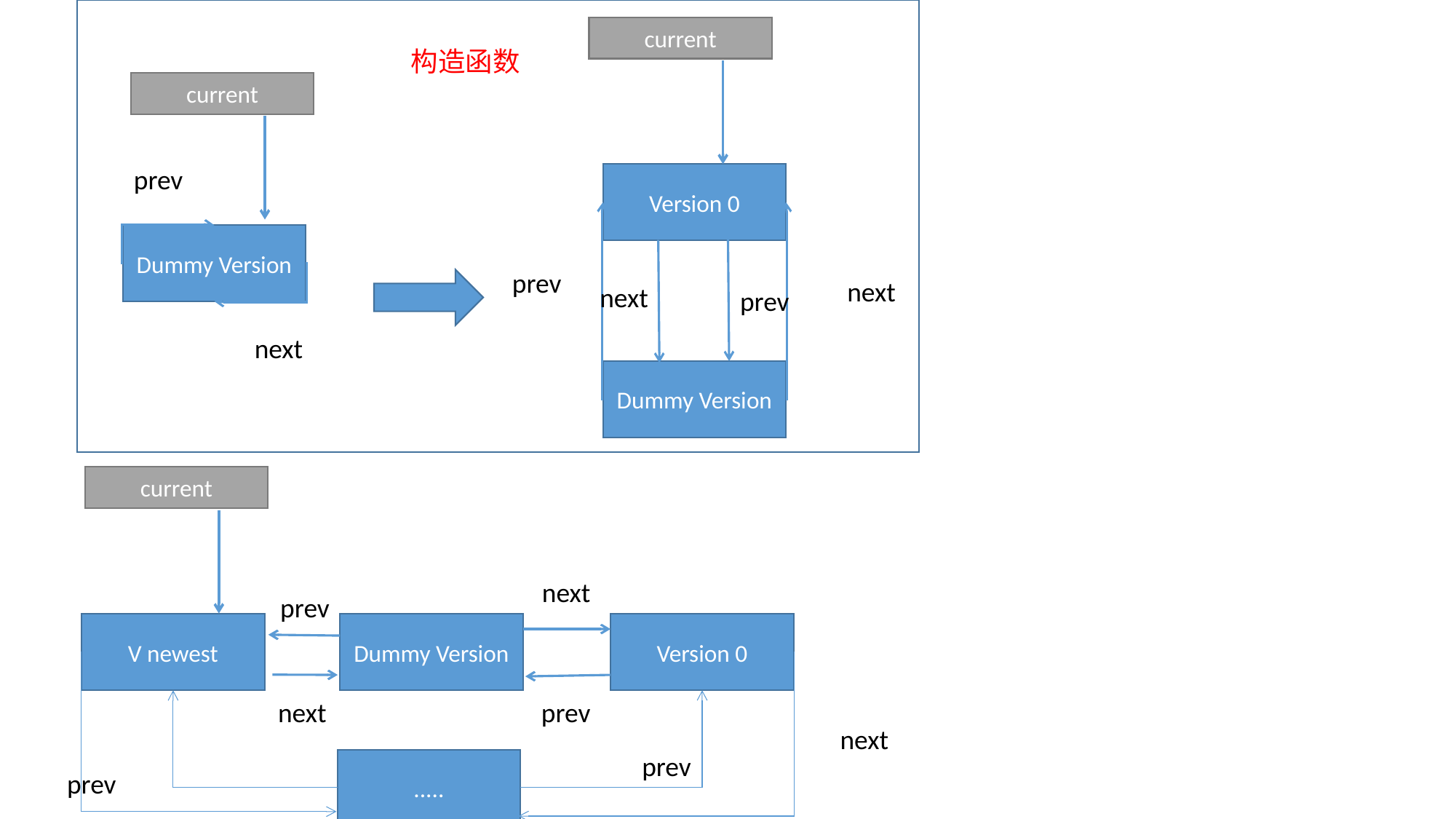

current
构造函数
current
prev
Version 0
Dummy Version
prev
next

next
prev
next
Dummy Version
current
next
prev
V newest
Dummy Version
Version 0
next
prev
next
prev
.....
prev